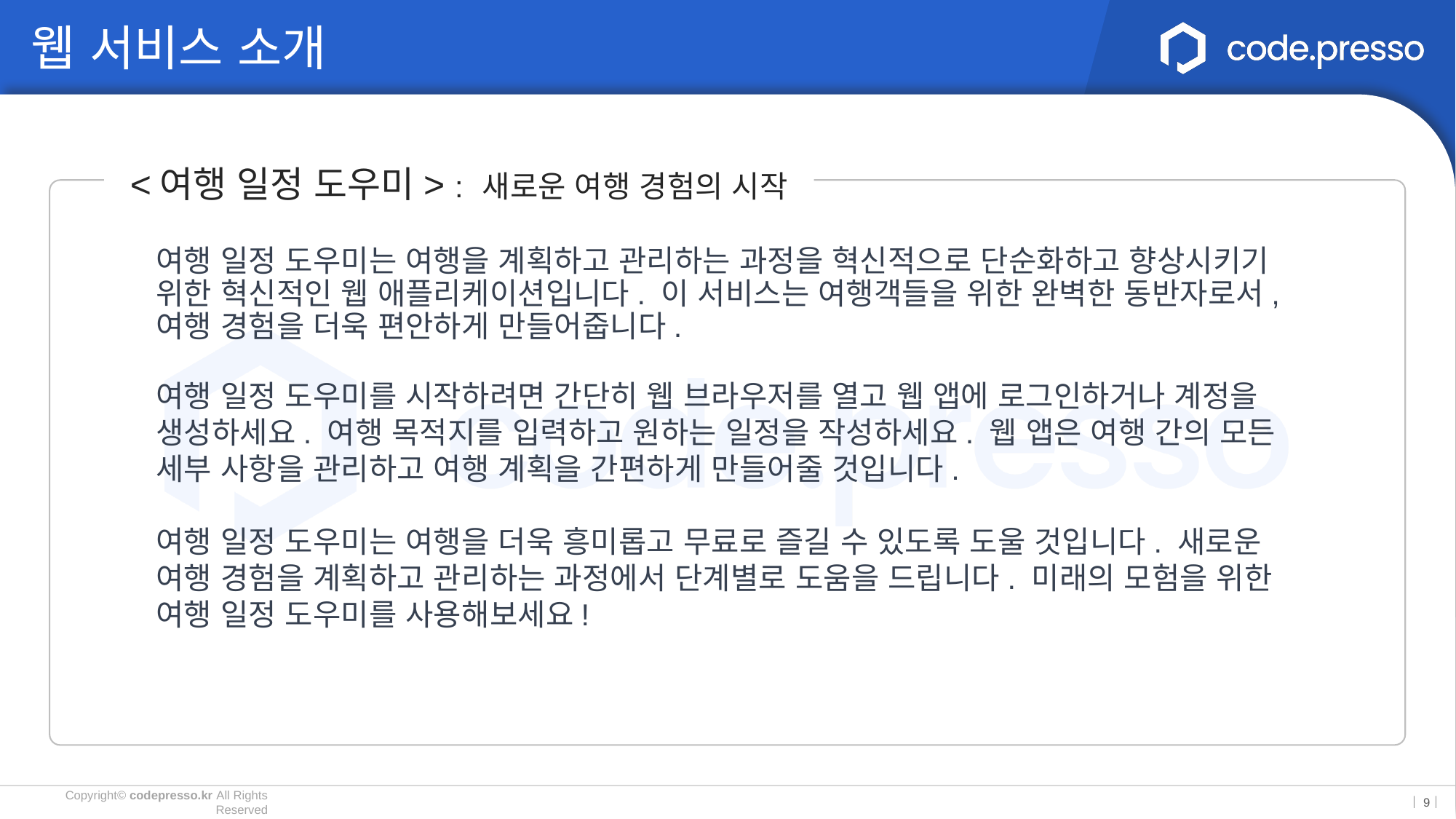

웹 서비스 소개
<여행 일정 도우미> : 새로운 여행 경험의 시작

여행 일정 도우미는 여행을 계획하고 관리하는 과정을 혁신적으로 단순화하고 향상시키기 위한 혁신적인 웹 애플리케이션입니다. 이 서비스는 여행객들을 위한 완벽한 동반자로서, 여행 경험을 더욱 편안하게 만들어줍니다.

여행 일정 도우미를 시작하려면 간단히 웹 브라우저를 열고 웹 앱에 로그인하거나 계정을 생성하세요. 여행 목적지를 입력하고 원하는 일정을 작성하세요. 웹 앱은 여행 간의 모든 세부 사항을 관리하고 여행 계획을 간편하게 만들어줄 것입니다.

여행 일정 도우미는 여행을 더욱 흥미롭고 무료로 즐길 수 있도록 도울 것입니다. 새로운 여행 경험을 계획하고 관리하는 과정에서 단계별로 도움을 드립니다. 미래의 모험을 위한 여행 일정 도우미를 사용해보세요!